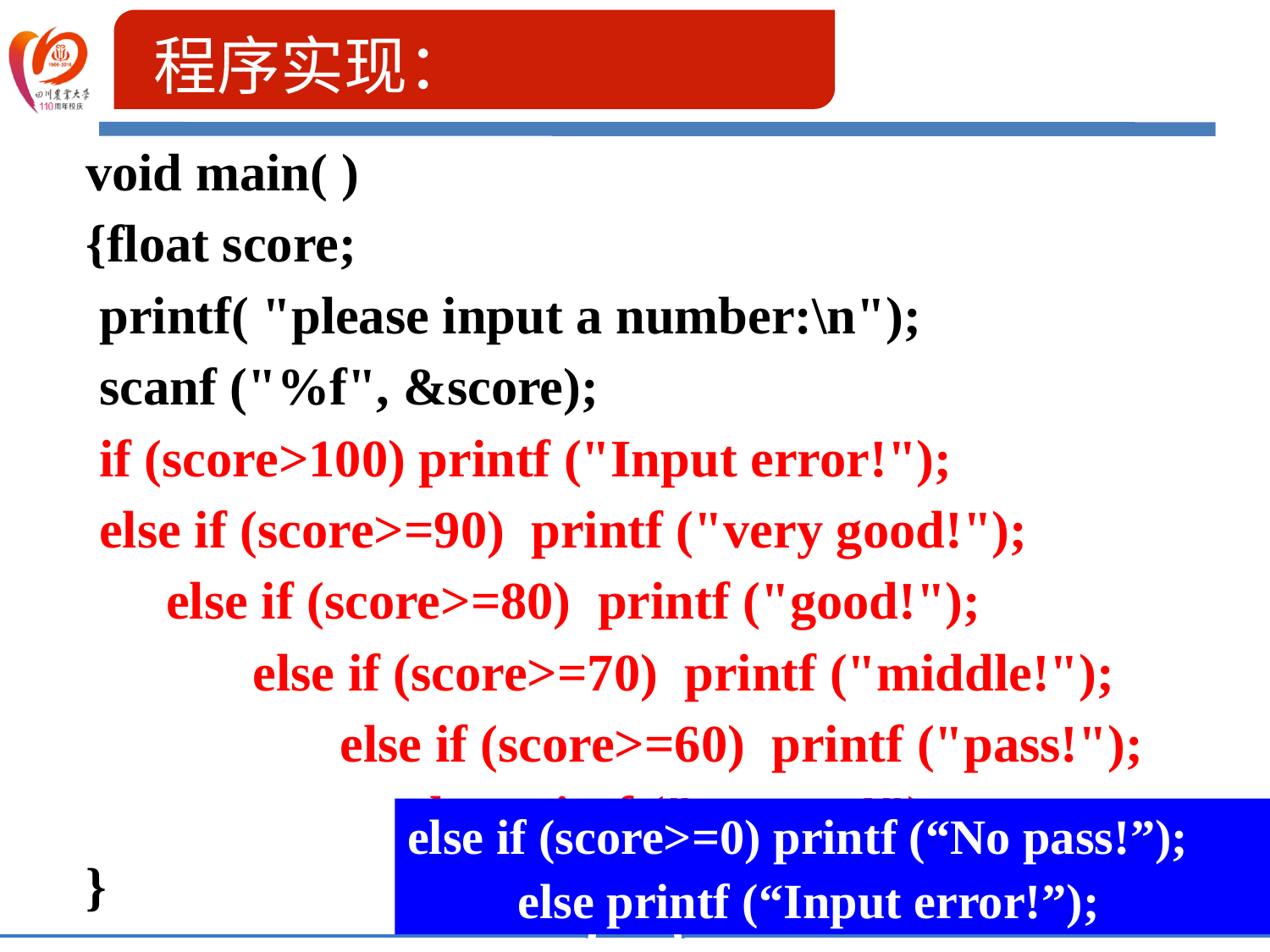

程序实现：
void main( )
{float score;
 printf( "please input a number:\n");
 scanf ("%f", &score);
 if (score>100) printf ("Input error!");
 else if (score>=90)  printf ("very good!");
      else if (score>=80)  printf ("good!");
	   else if (score>=70)  printf ("middle!");
		else if (score>=60)  printf ("pass!");
		     else printf ("no pass!");
}
else if (score>=0) printf (“No pass!”);
         else printf (“Input error!”);